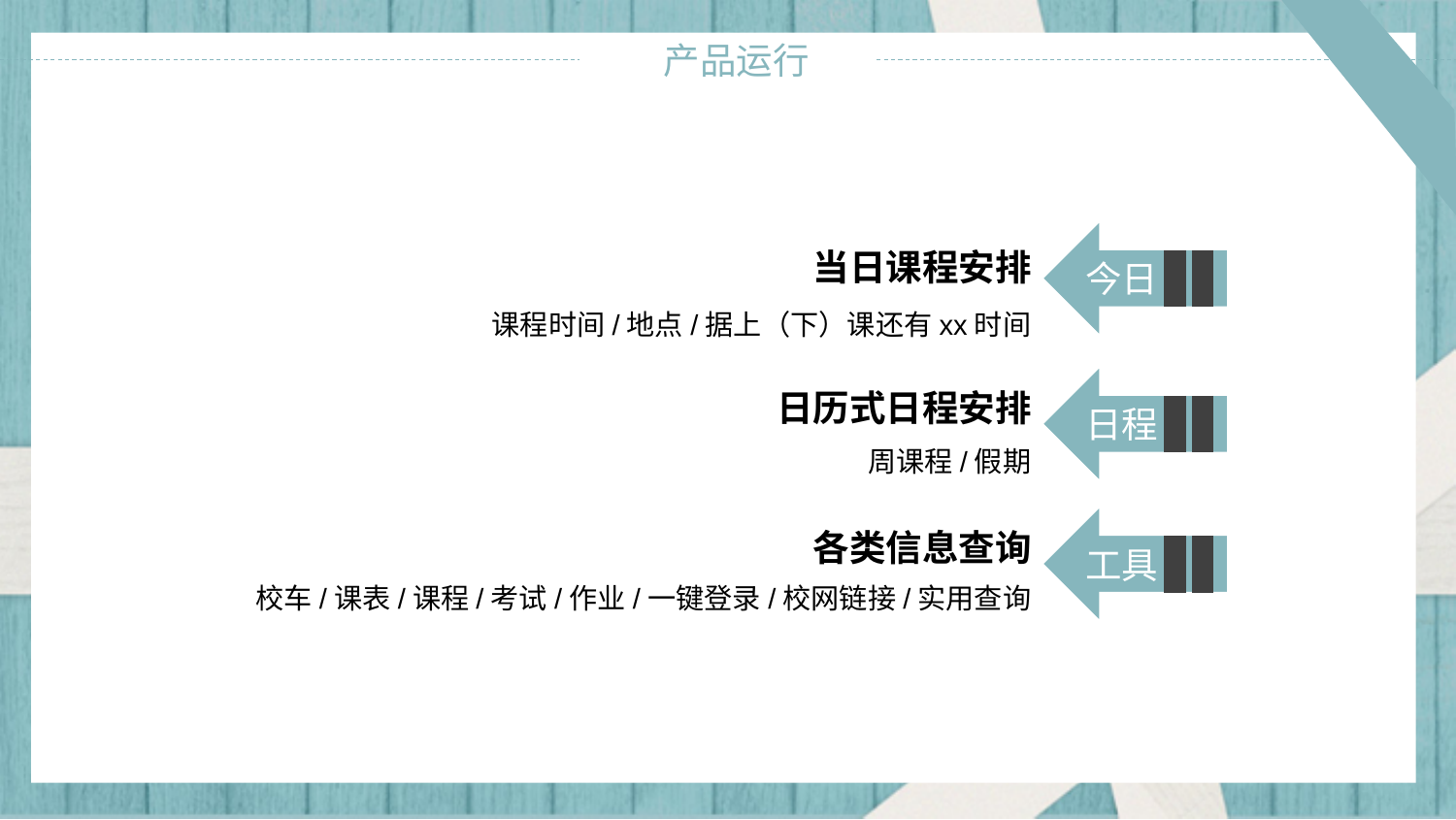

今日
当日课程安排
课程时间/地点/据上（下）课还有xx时间
日程
日历式日程安排
周课程/假期
工具
各类信息查询
校车/课表/课程/考试/作业/一键登录/校网链接/实用查询